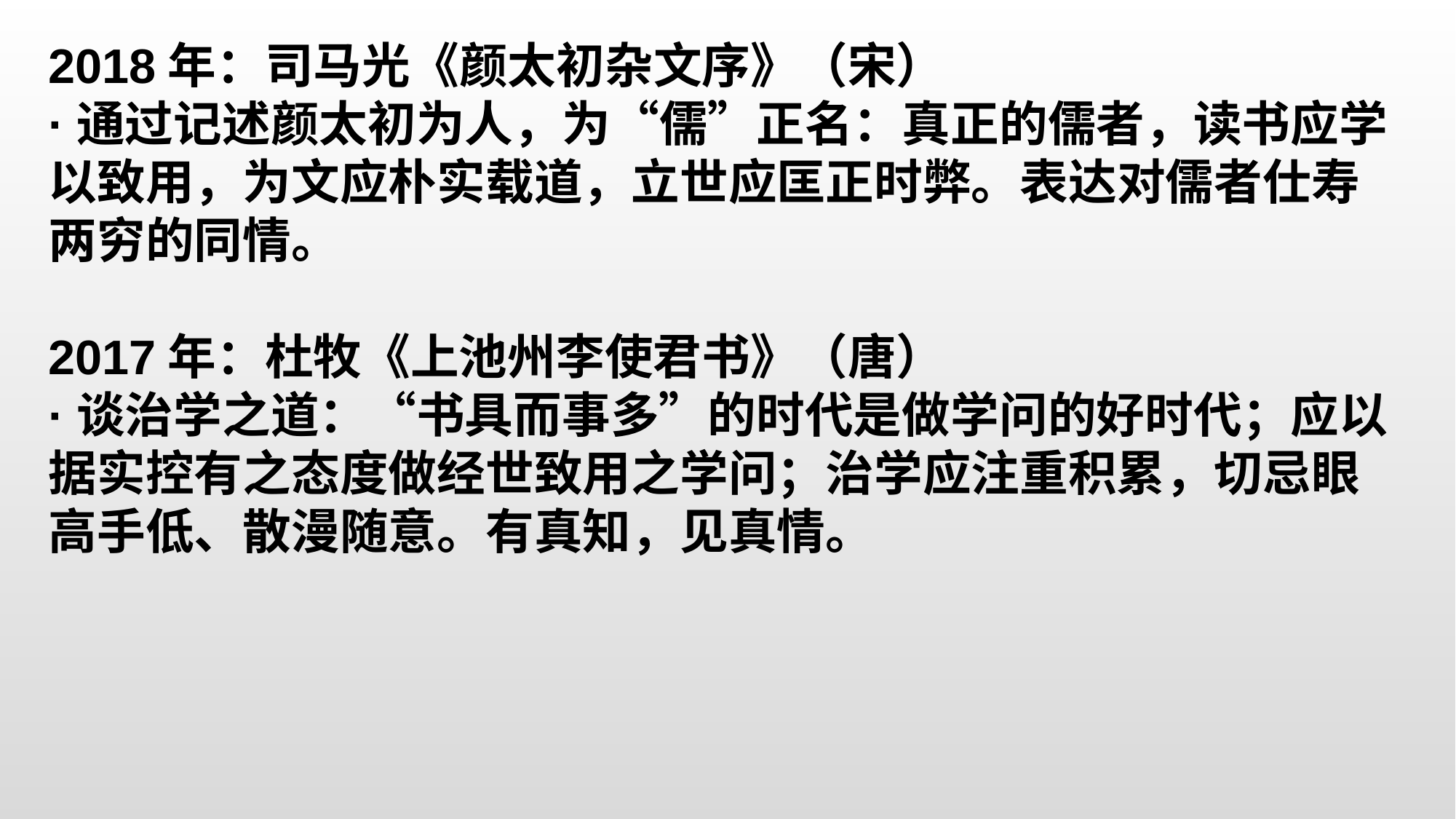

2018年：司马光《颜太初杂文序》（宋）
·通过记述颜太初为人，为“儒”正名：真正的儒者，读书应学以致用，为文应朴实载道，立世应匡正时弊。表达对儒者仕寿两穷的同情。

2017年：杜牧《上池州李使君书》（唐）
·谈治学之道：“书具而事多”的时代是做学问的好时代；应以据实控有之态度做经世致用之学问；治学应注重积累，切忌眼高手低、散漫随意。有真知，见真情。